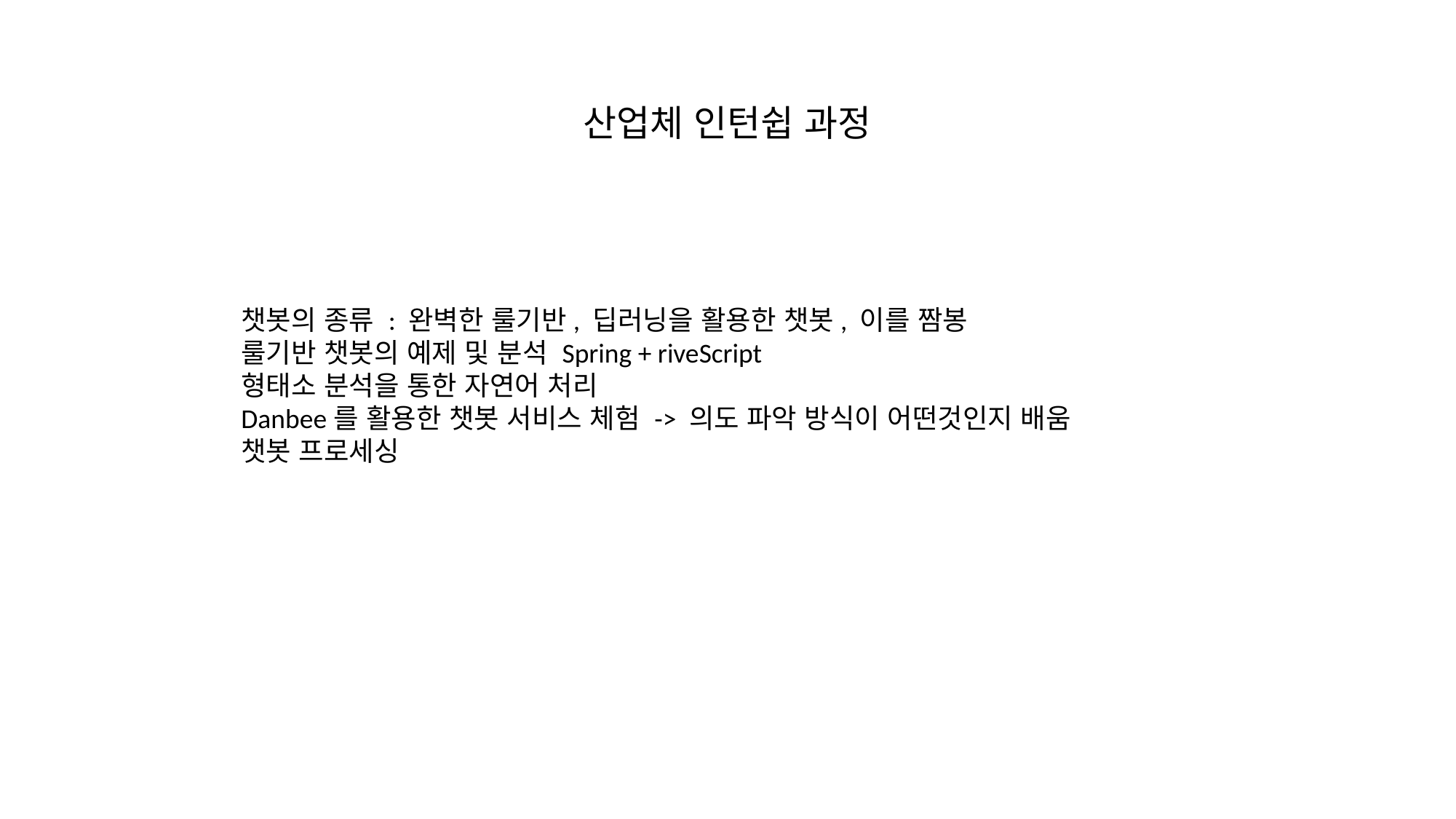

산업체 인턴쉽 과정
챗봇의 종류 : 완벽한 룰기반, 딥러닝을 활용한 챗봇, 이를 짬봉
룰기반 챗봇의 예제 및 분석 Spring + riveScript
형태소 분석을 통한 자연어 처리
Danbee를 활용한 챗봇 서비스 체험 -> 의도 파악 방식이 어떤것인지 배움
챗봇 프로세싱